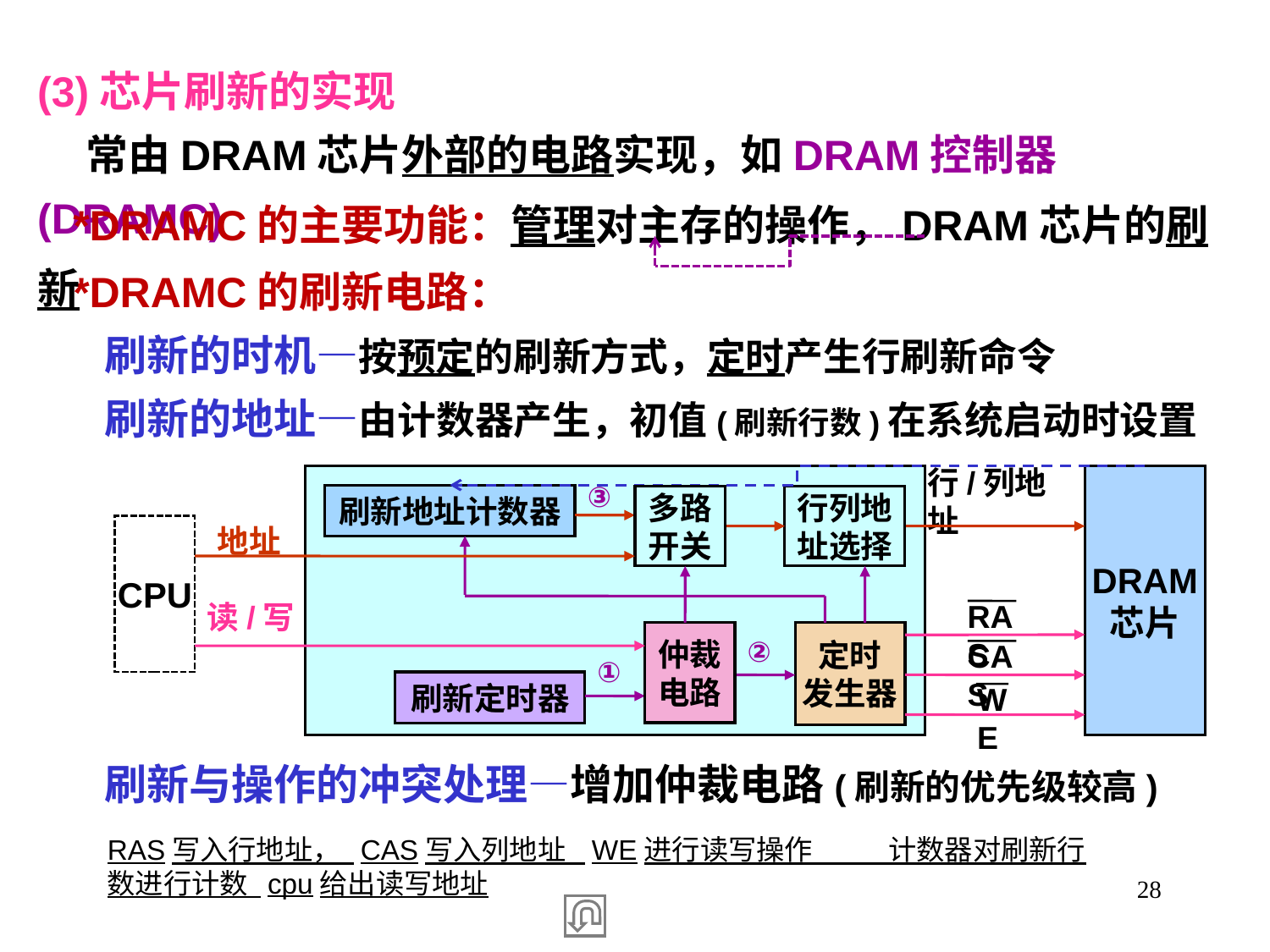

(3)芯片刷新的实现
    常由DRAM芯片外部的电路实现，如DRAM控制器(DRAMC)
   *DRAMC的主要功能：管理对主存的操作，DRAM芯片的刷新
   *DRAMC的刷新电路：
      刷新的时机—按预定的刷新方式，定时产生行刷新命令
      刷新的地址—由计数器产生，初值(刷新行数)在系统启动时设置

DRAM
芯片
③
刷新地址计数器
行列地址选择
行/列地址

RAS

定时
发生器

CAS
②

①
刷新定时器

WE

多路开关
地址
CPU

读/写
仲裁
电路

      刷新与操作的冲突处理—增加仲裁电路(刷新的优先级较高)
RAS写入行地址，  CAS写入列地址   WE进行读写操作            计数器对刷新行数进行计数  cpu给出读写地址
28